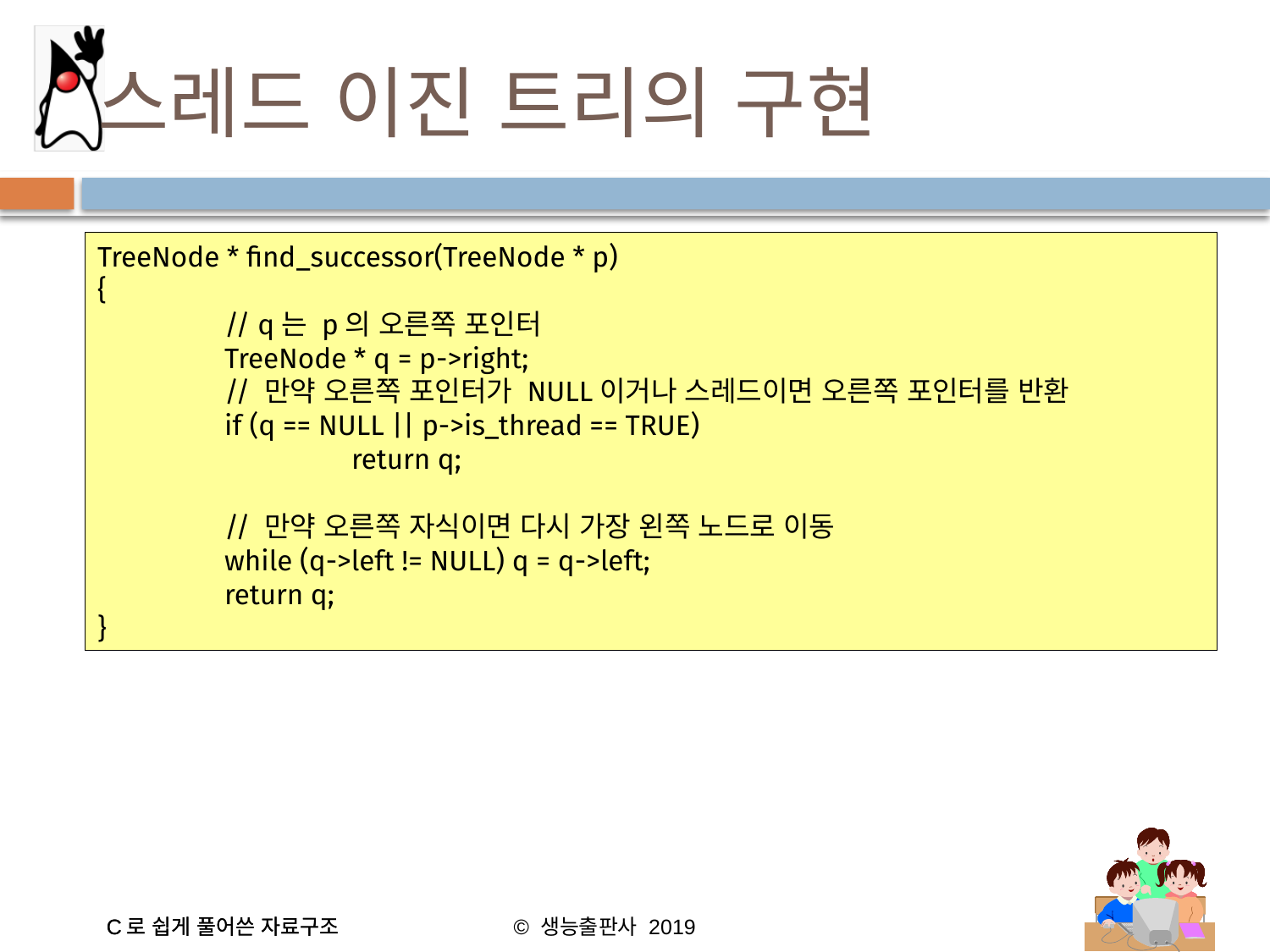

# 스레드 이진 트리의 구현
TreeNode * find_successor(TreeNode * p)
{
	// q는 p의 오른쪽 포인터
	TreeNode * q = p->right;
	// 만약 오른쪽 포인터가 NULL이거나 스레드이면 오른쪽 포인터를 반환
	if (q == NULL || p->is_thread == TRUE)
		return q;

	// 만약 오른쪽 자식이면 다시 가장 왼쪽 노드로 이동
	while (q->left != NULL) q = q->left;
	return q;
}